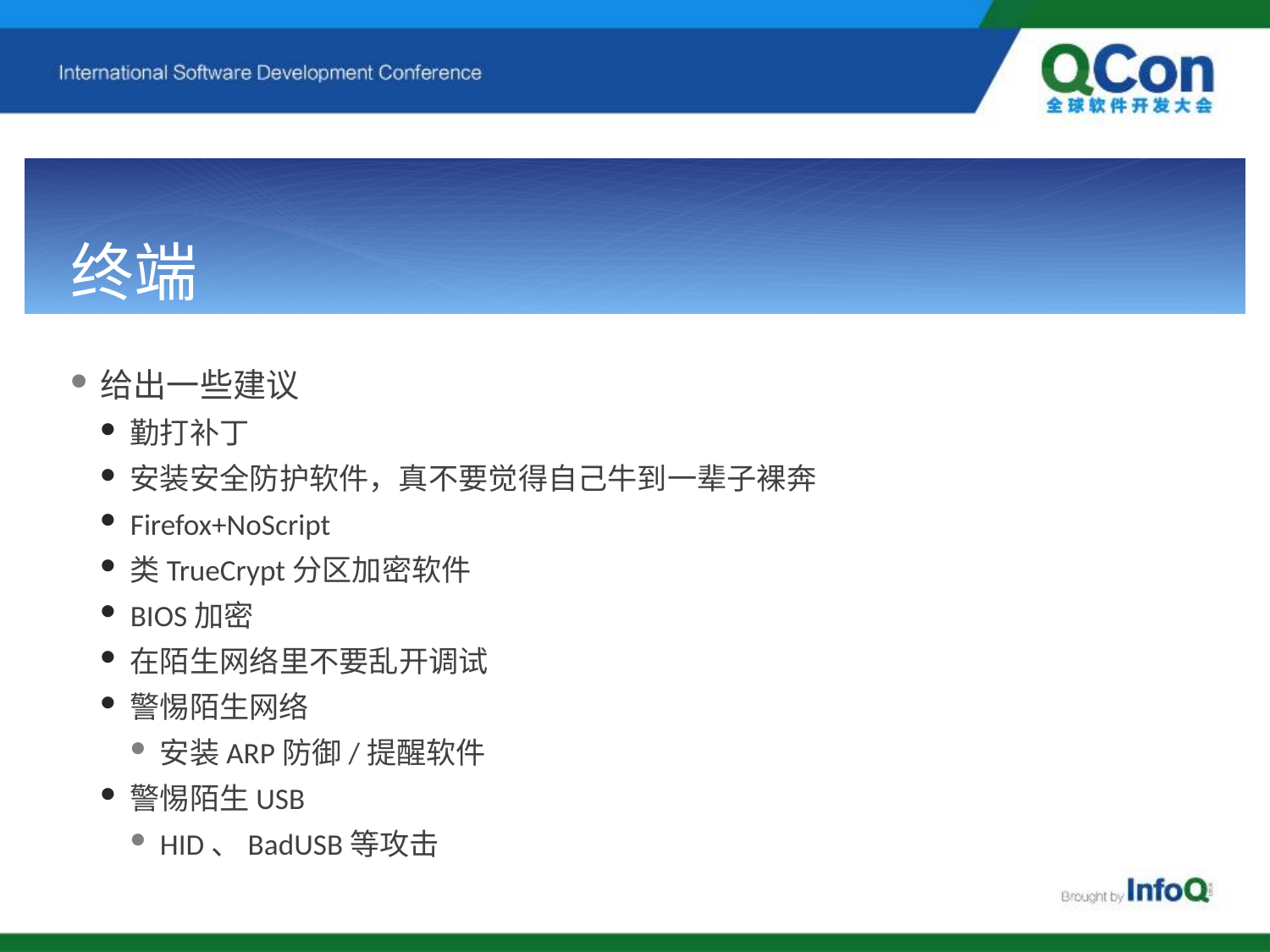

# 终端
给出一些建议
勤打补丁
安装安全防护软件，真不要觉得自己牛到一辈子裸奔
Firefox+NoScript
类TrueCrypt分区加密软件
BIOS加密
在陌生网络里不要乱开调试
警惕陌生网络
安装ARP防御/提醒软件
警惕陌生USB
HID、BadUSB等攻击